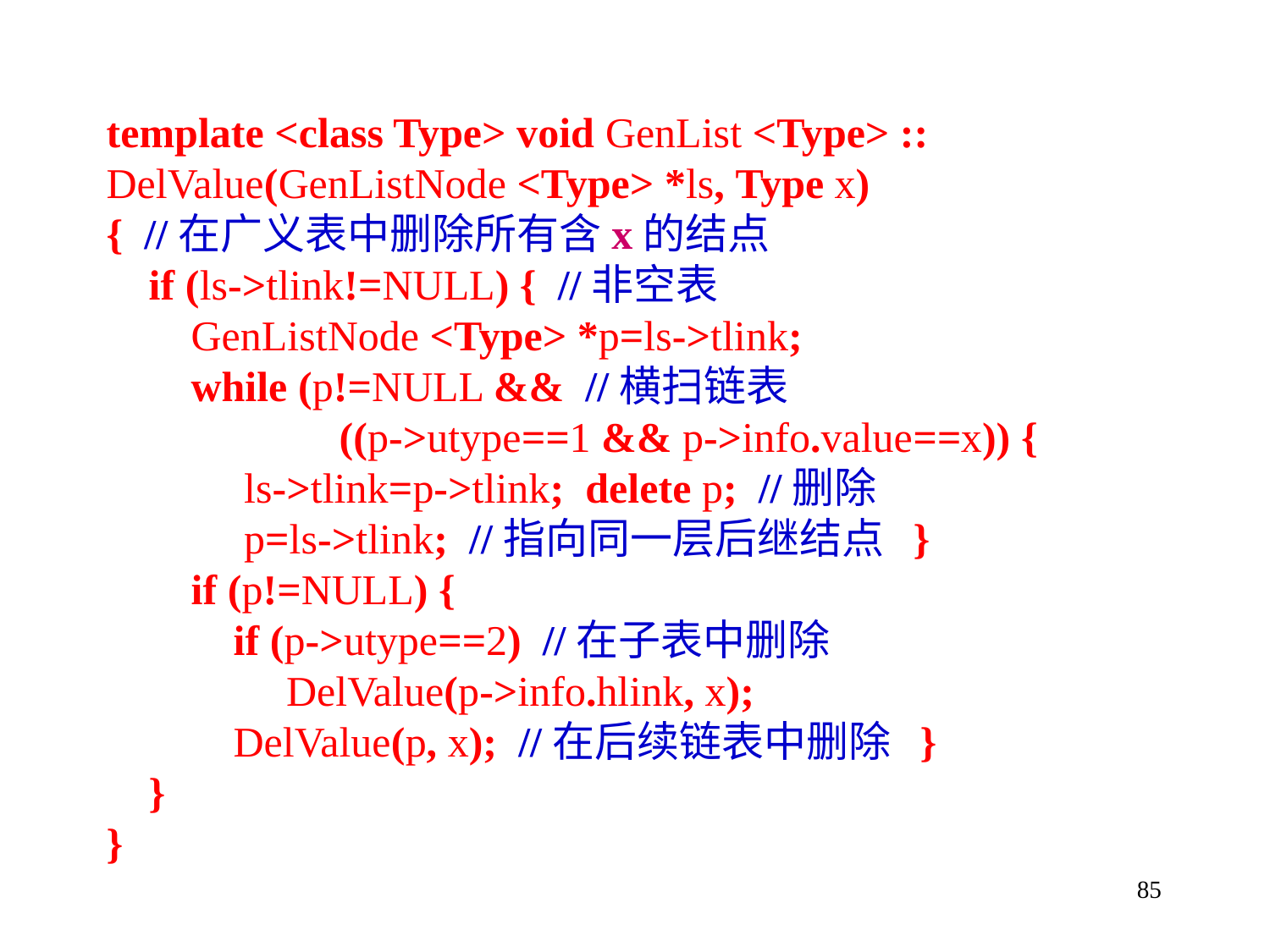

template <class Type> void GenList <Type> ::
DelValue(GenListNode <Type> *ls, Type x)
{  //在广义表中删除所有含x的结点
    if (ls->tlink!=NULL) {  //非空表
        GenListNode <Type> *p=ls->tlink;
        while (p!=NULL &&  //横扫链表
                      ((p->utype==1 && p->info.value==x)) {
             ls->tlink=p->tlink;  delete p;  //删除
             p=ls->tlink;  //指向同一层后继结点  }
        if (p!=NULL) {
            if (p->utype==2)  //在子表中删除
                 DelValue(p->info.hlink, x);
            DelValue(p, x);  //在后续链表中删除  }
    }
}
85